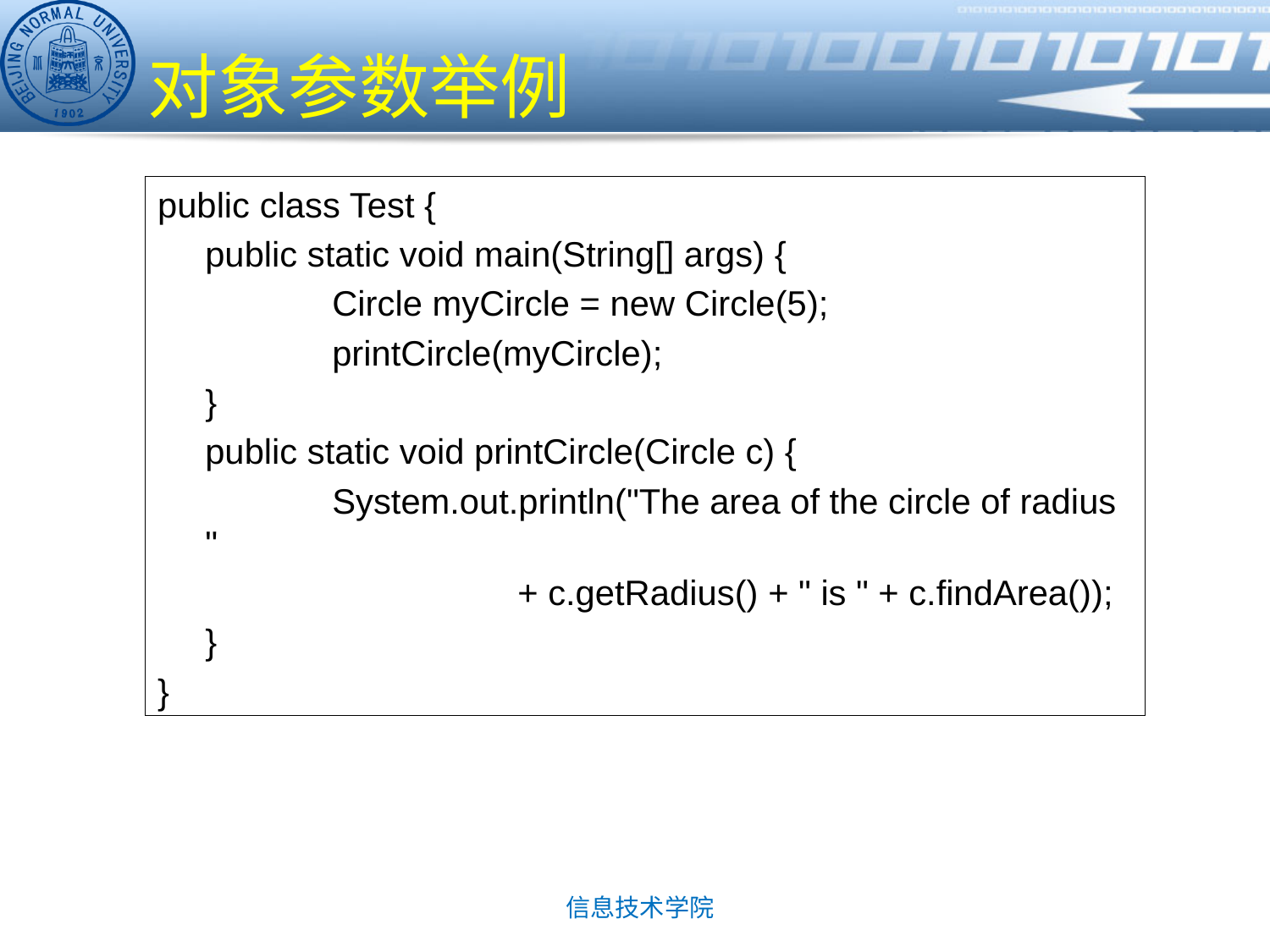

# 对象参数举例
public class Test {
	public static void main(String[] args) {
		Circle myCircle = new Circle(5);
		printCircle(myCircle);
	}
	public static void printCircle(Circle c) {
		System.out.println("The area of the circle of radius "
			      + c.getRadius() + " is " + c.findArea());
	}
}
31